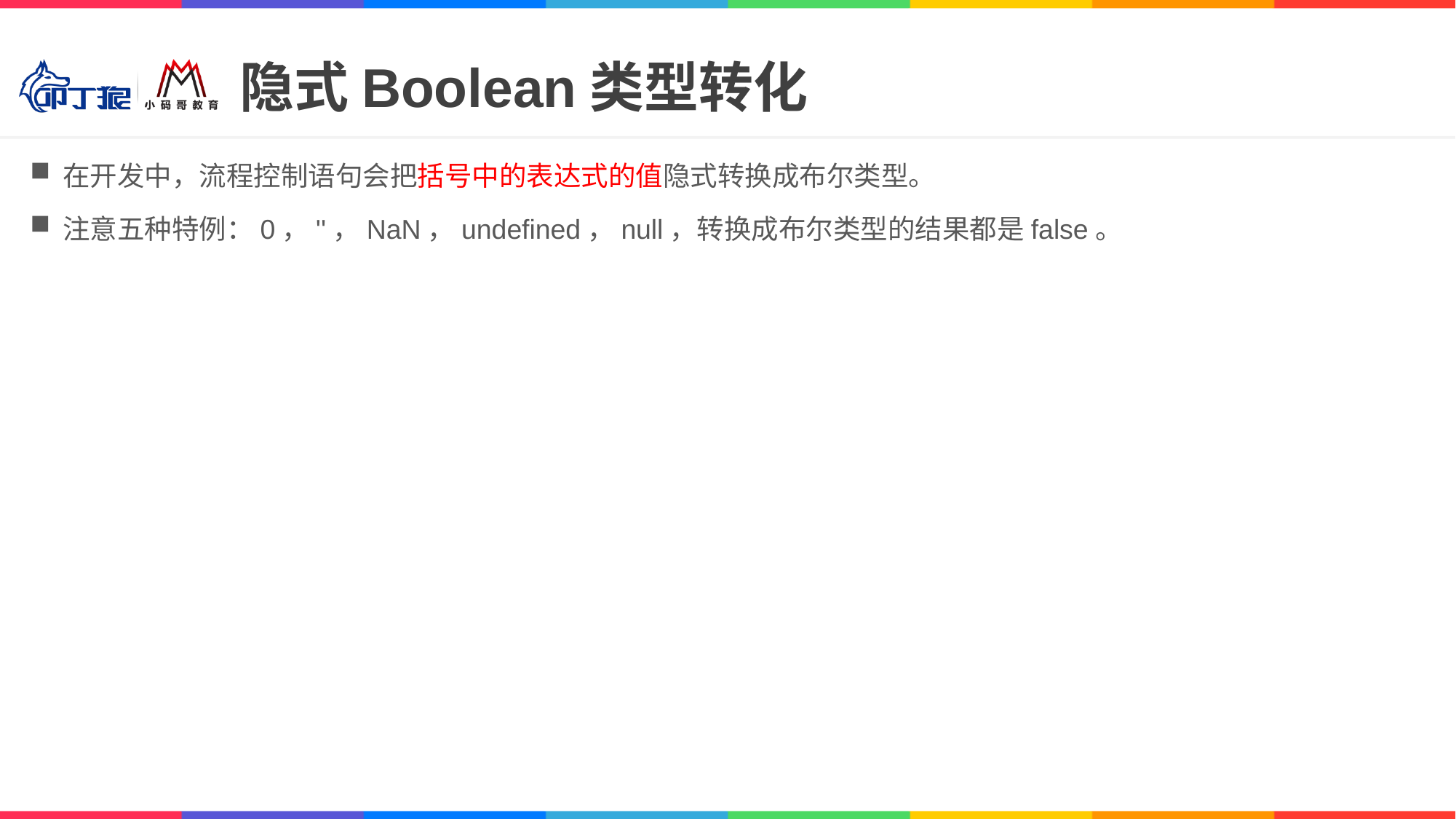

# 隐式Boolean类型转化
在开发中，流程控制语句会把括号中的表达式的值隐式转换成布尔类型。
注意五种特例：0，''，NaN，undefined，null，转换成布尔类型的结果都是false。